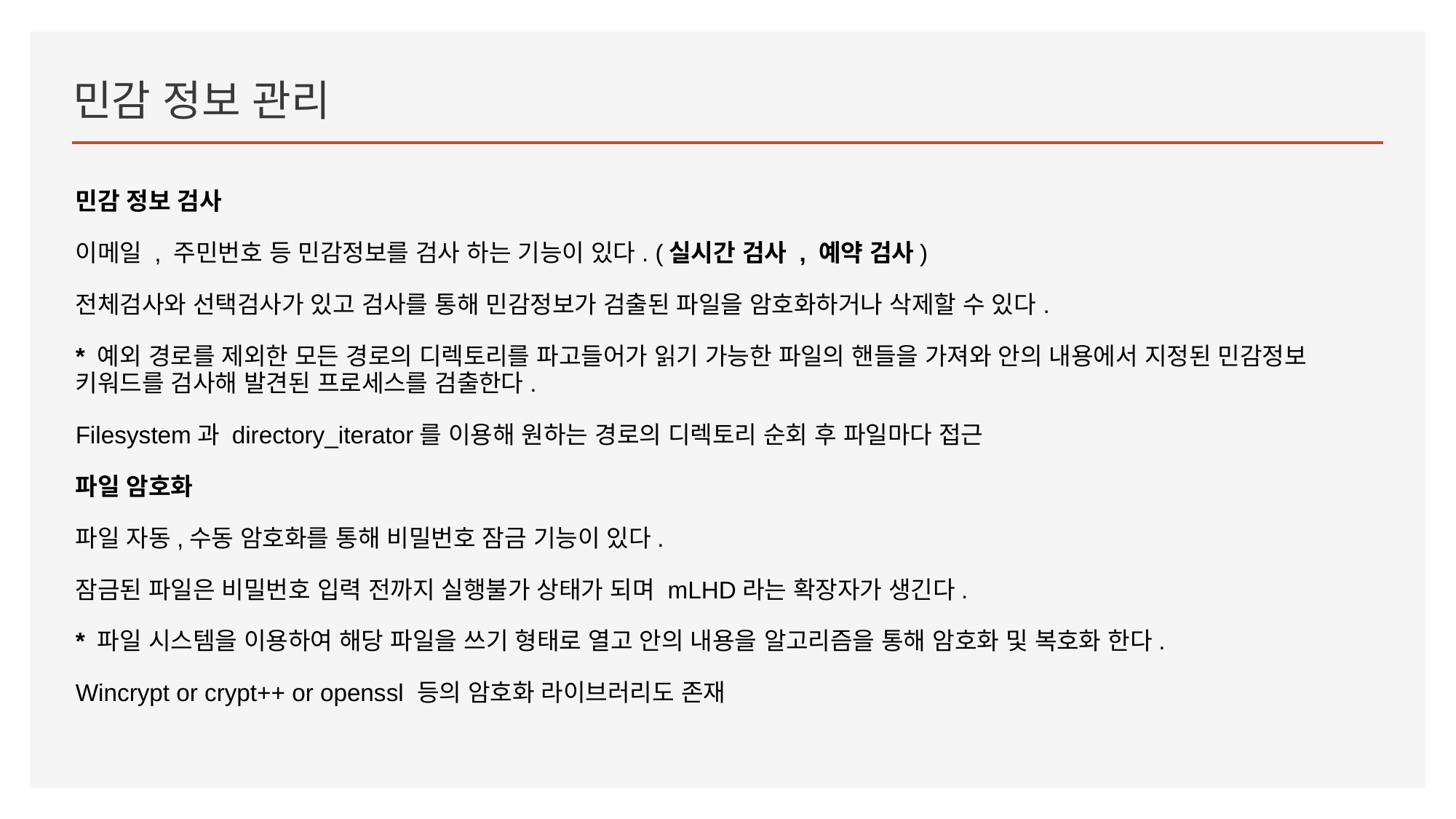

# 민감 정보 관리
민감 정보 검사
이메일 , 주민번호 등 민감정보를 검사 하는 기능이 있다. (실시간 검사 , 예약 검사)
전체검사와 선택검사가 있고 검사를 통해 민감정보가 검출된 파일을 암호화하거나 삭제할 수 있다.
* 예외 경로를 제외한 모든 경로의 디렉토리를 파고들어가 읽기 가능한 파일의 핸들을 가져와 안의 내용에서 지정된 민감정보 키워드를 검사해 발견된 프로세스를 검출한다.
Filesystem과 directory_iterator를 이용해 원하는 경로의 디렉토리 순회 후 파일마다 접근
파일 암호화
파일 자동,수동 암호화를 통해 비밀번호 잠금 기능이 있다.
잠금된 파일은 비밀번호 입력 전까지 실행불가 상태가 되며 mLHD라는 확장자가 생긴다.
* 파일 시스템을 이용하여 해당 파일을 쓰기 형태로 열고 안의 내용을 알고리즘을 통해 암호화 및 복호화 한다.
Wincrypt or crypt++ or openssl 등의 암호화 라이브러리도 존재